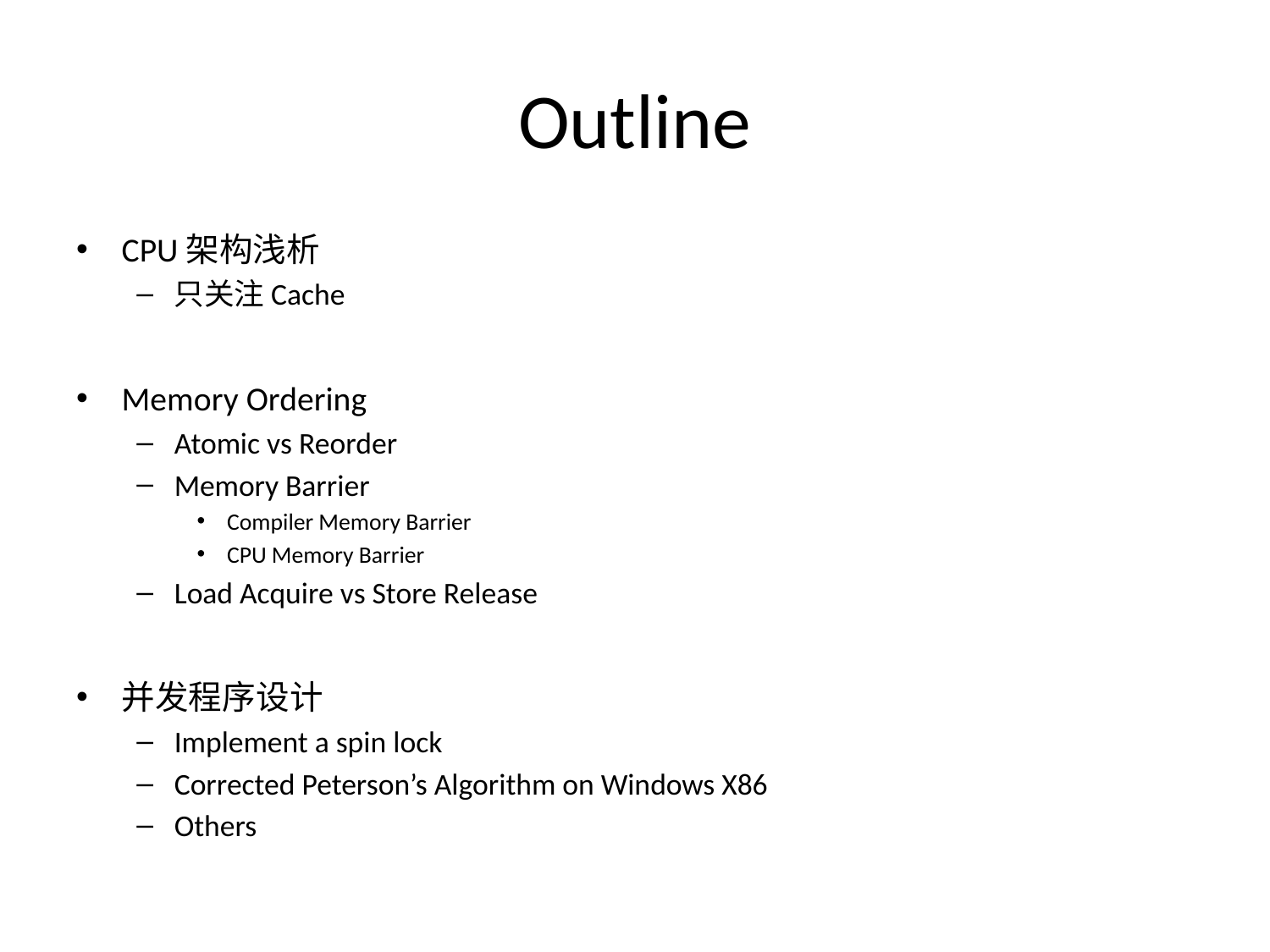

# Outline
CPU架构浅析
只关注Cache

Memory Ordering
Atomic vs Reorder
Memory Barrier
Compiler Memory Barrier
CPU Memory Barrier
Load Acquire vs Store Release

并发程序设计
Implement a spin lock
Corrected Peterson’s Algorithm on Windows X86
Others